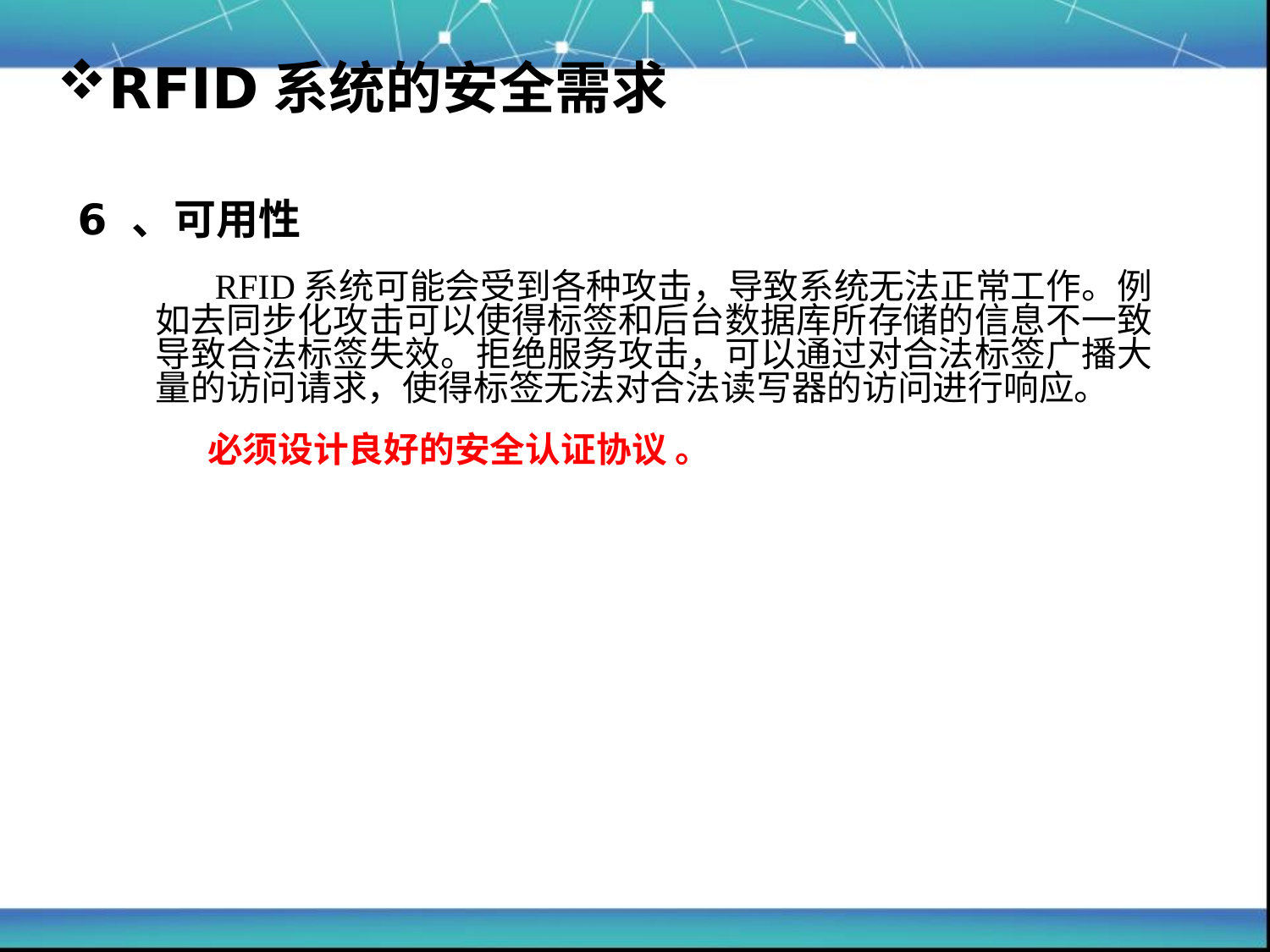

RFID系统的安全需求
6 、可用性
            RFID系统可能会受到各种攻击，导致系统无法正常工作。例如去同步化攻击可以使得标签和后台数据库所存储的信息不一致导致合法标签失效。拒绝服务攻击，可以通过对合法标签广播大量的访问请求，使得标签无法对合法读写器的访问进行响应。
必须设计良好的安全认证协议 。